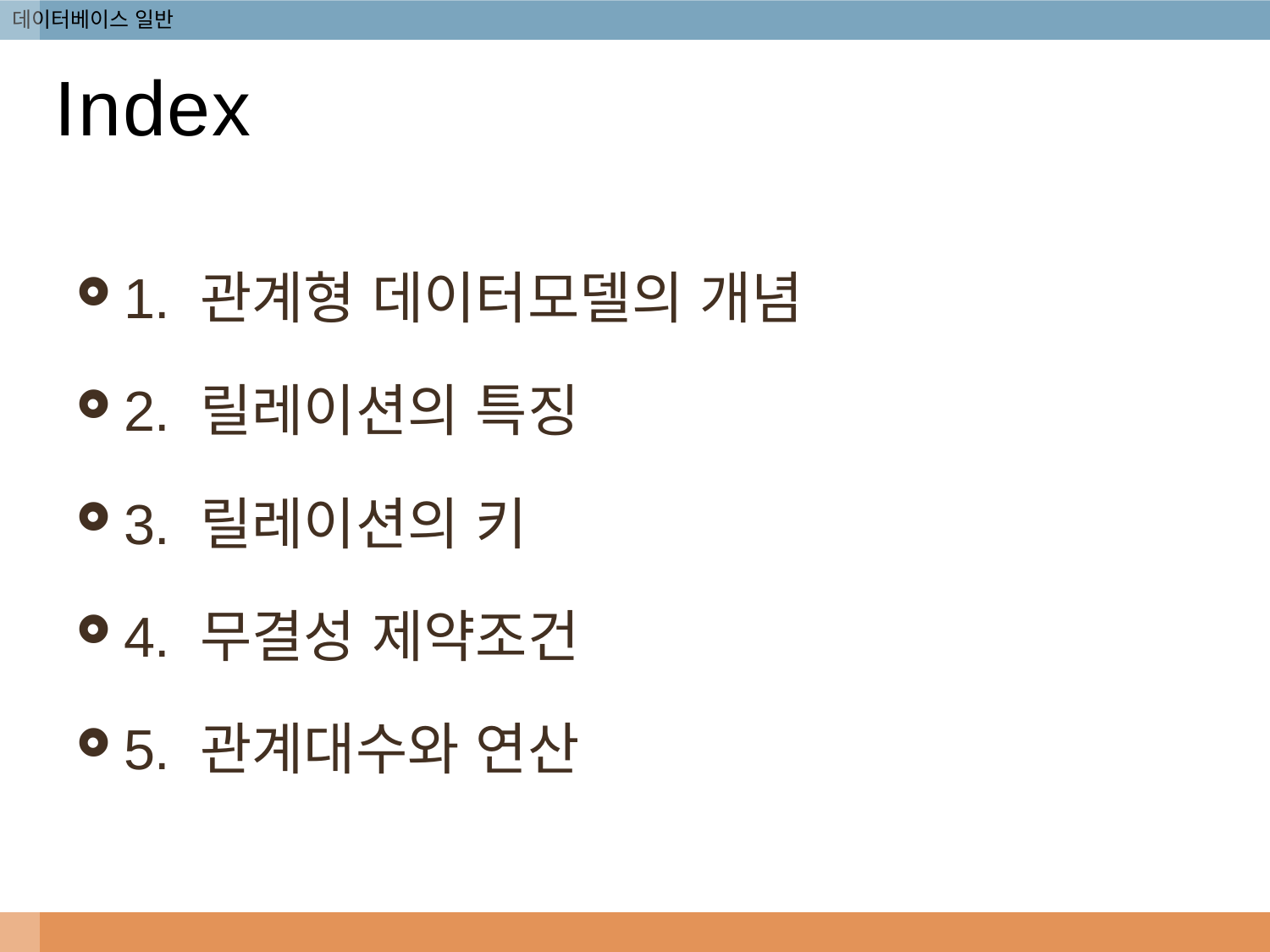

# Index
1. 관계형 데이터모델의 개념
2. 릴레이션의 특징
3. 릴레이션의 키
4. 무결성 제약조건
5. 관계대수와 연산